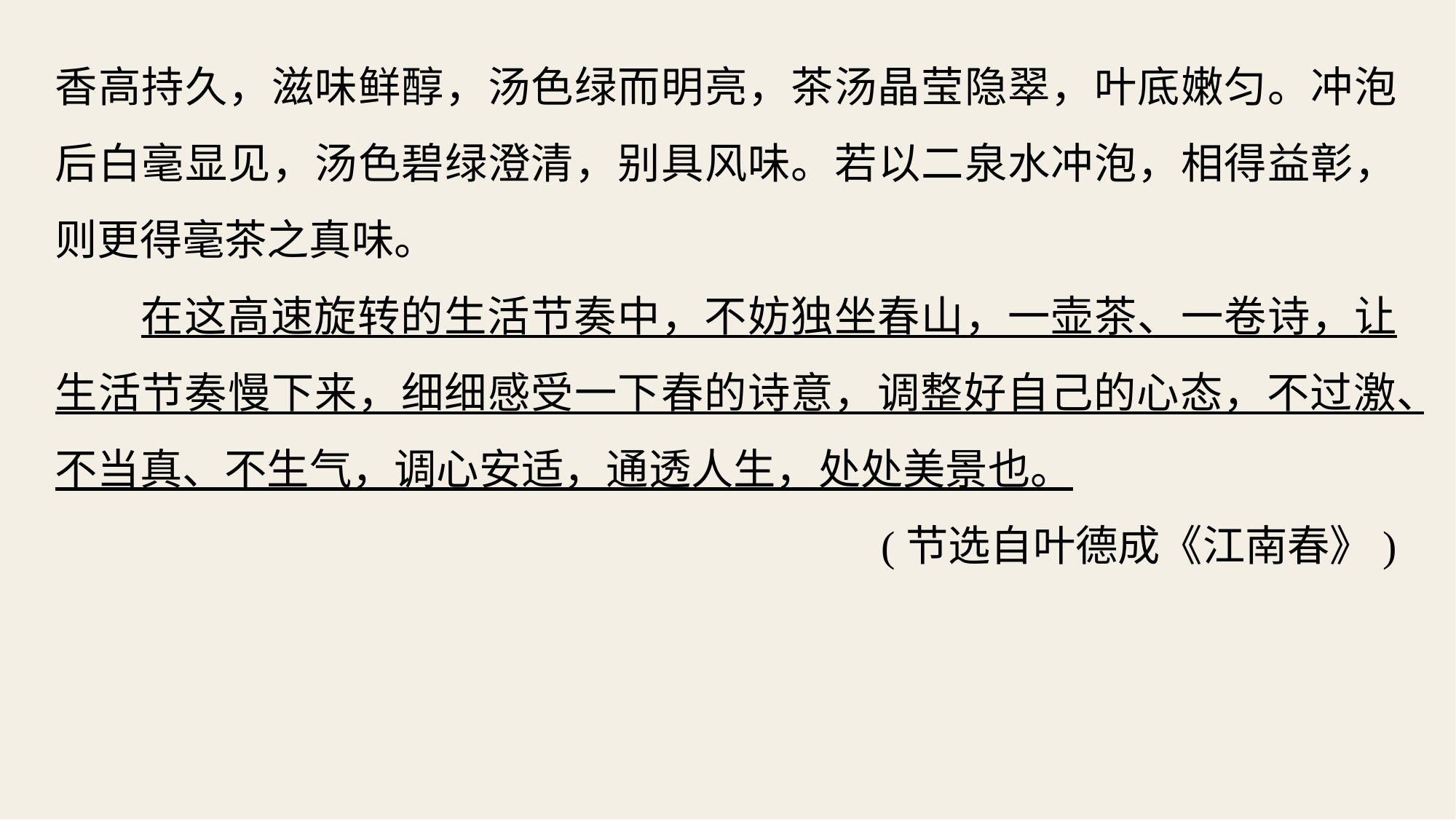

香高持久，滋味鲜醇，汤色绿而明亮，茶汤晶莹隐翠，叶底嫩匀。冲泡后白毫显见，汤色碧绿澄清，别具风味。若以二泉水冲泡，相得益彰，则更得毫茶之真味。
在这高速旋转的生活节奏中，不妨独坐春山，一壶茶、一卷诗，让生活节奏慢下来，细细感受一下春的诗意，调整好自己的心态，不过激、不当真、不生气，调心安适，通透人生，处处美景也。
(节选自叶德成《江南春》)